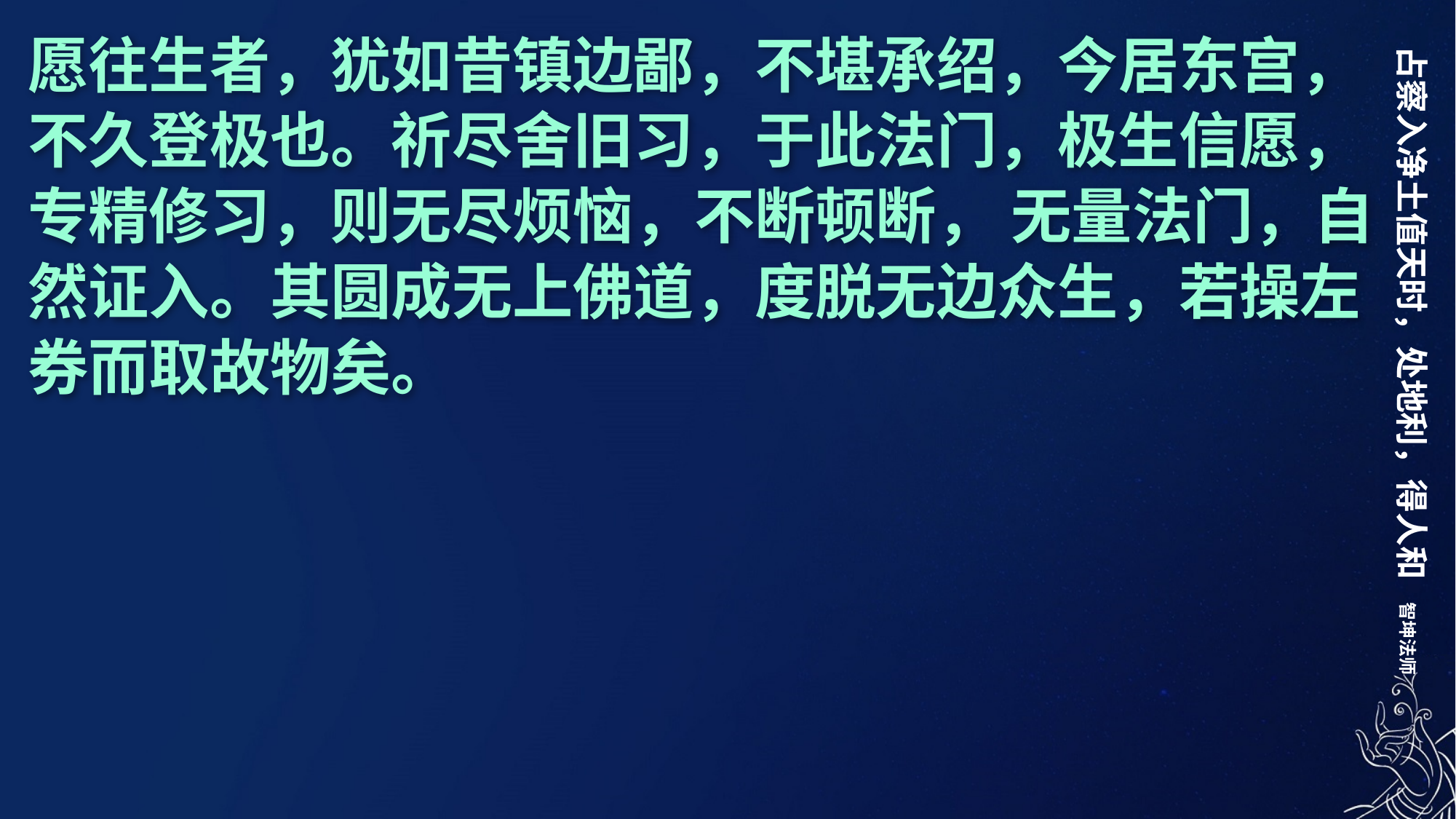

愿往生者，犹如昔镇边鄙，不堪承绍，今居东宫，不久登极也。祈尽舍旧习，于此法门，极生信愿，专精修习，则无尽烦恼，不断顿断， 无量法门，自然证入。其圆成无上佛道，度脱无边众生，若操左券而取故物矣。